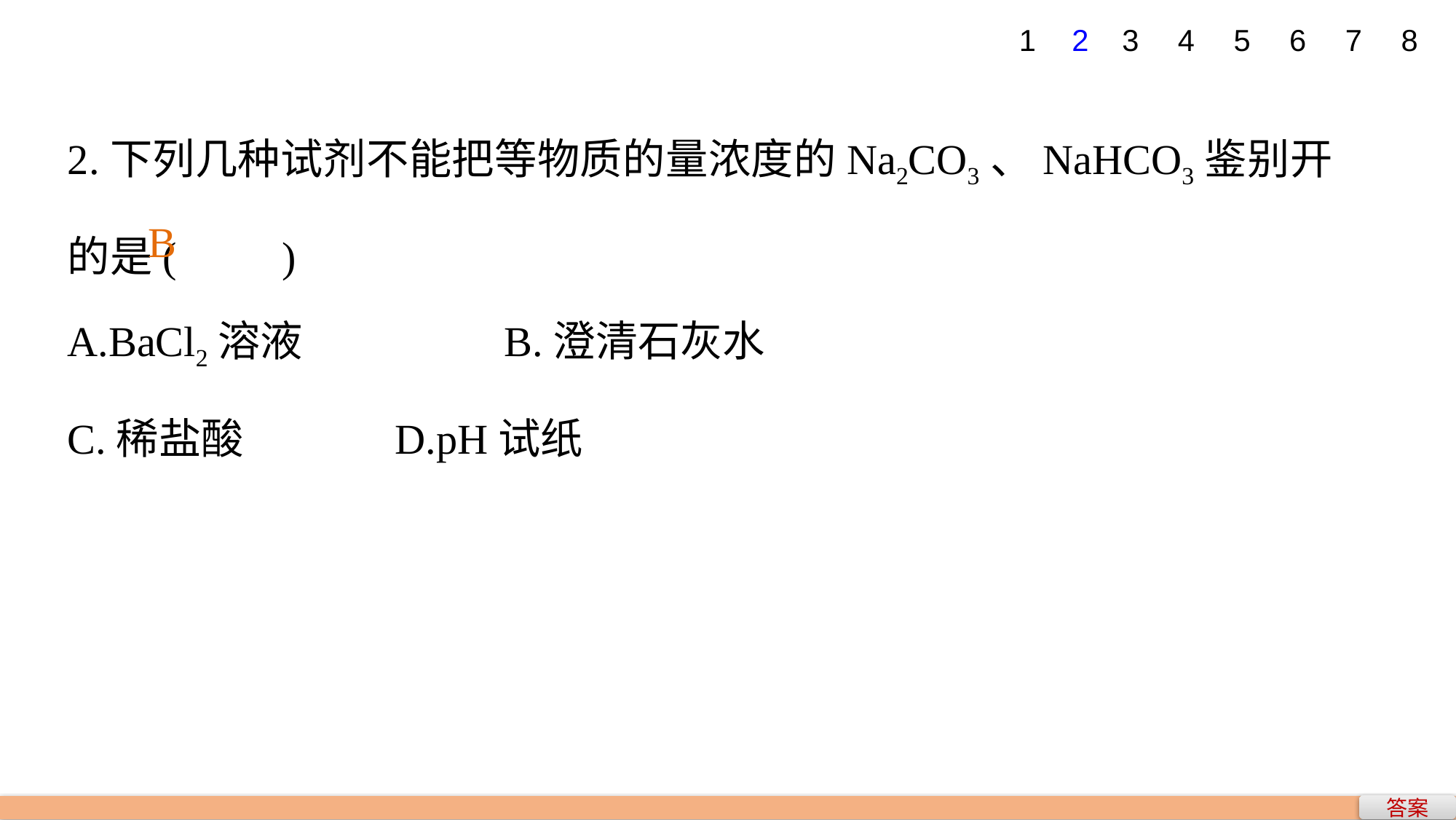

1
2
3
4
5
6
7
8
2.下列几种试剂不能把等物质的量浓度的Na2CO3、NaHCO3鉴别开的是(　　)
A.BaCl2溶液  		B.澄清石灰水
C.稀盐酸  		D.pH试纸
B
答案